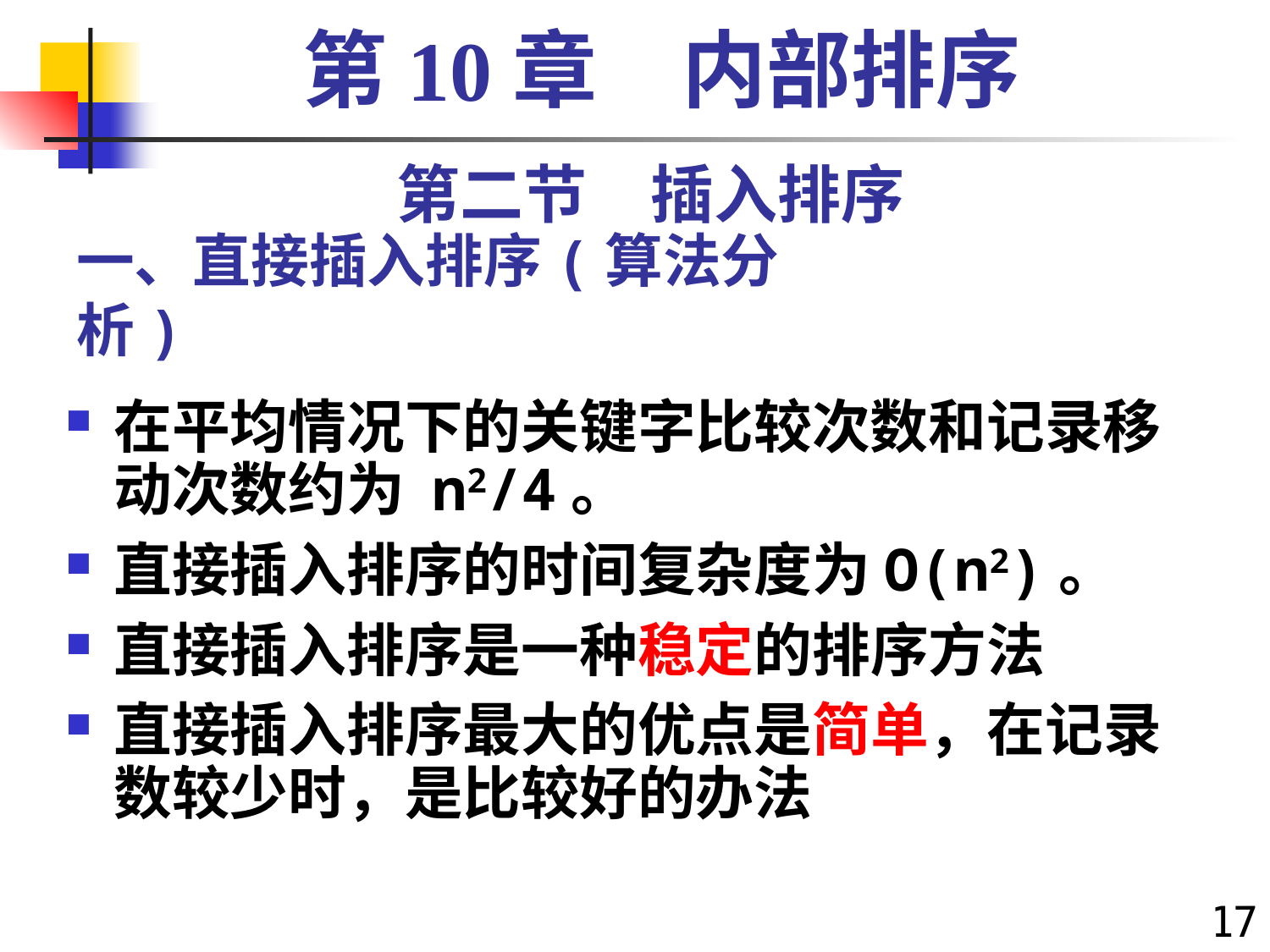

第10章　内部排序
第二节　插入排序
# 一、直接插入排序(算法分析)
在平均情况下的关键字比较次数和记录移动次数约为 n2/4。
直接插入排序的时间复杂度为O(n2)。
直接插入排序是一种稳定的排序方法
直接插入排序最大的优点是简单，在记录数较少时，是比较好的办法
17